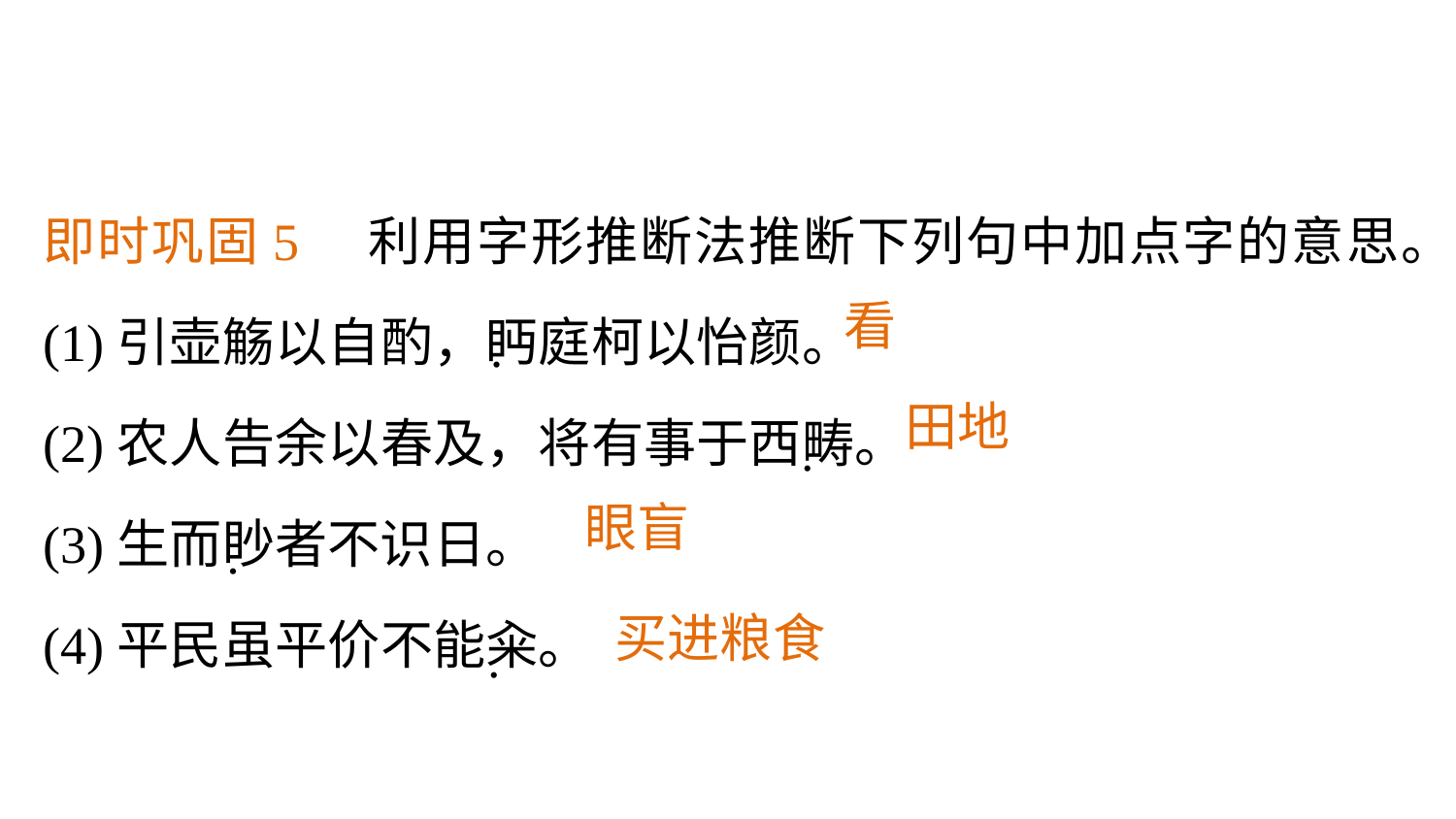

即时巩固5　利用字形推断法推断下列句中加点字的意思。
(1)引壶觞以自酌，眄庭柯以怡颜。
(2)农人告余以春及，将有事于西畴。
(3)生而眇者不识日。
(4)平民虽平价不能籴。
看
.
田地
.
眼盲
.
买进粮食
.